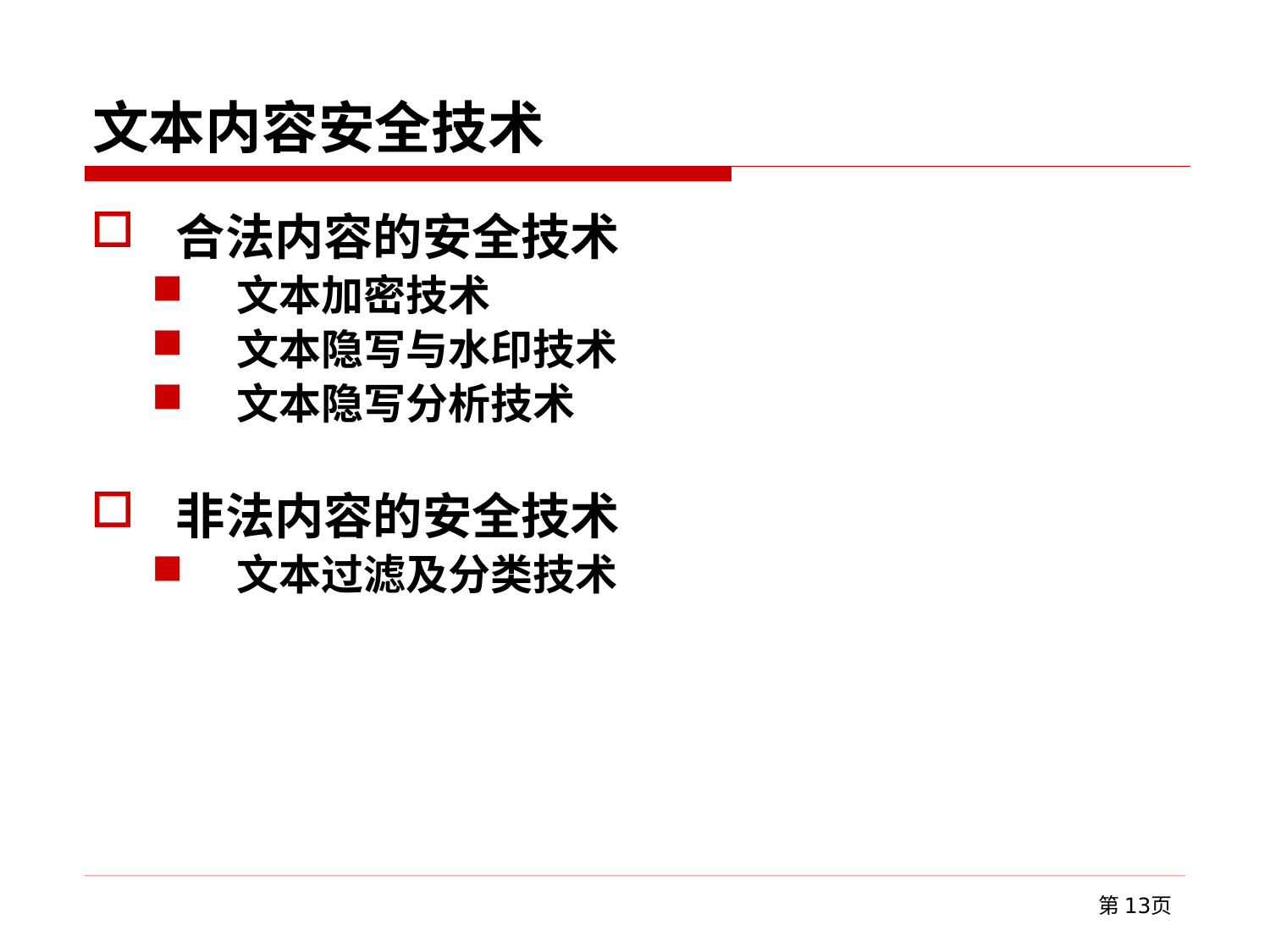

# 文本内容安全技术
合法内容的安全技术
文本加密技术
文本隐写与水印技术
文本隐写分析技术

非法内容的安全技术
文本过滤及分类技术
13